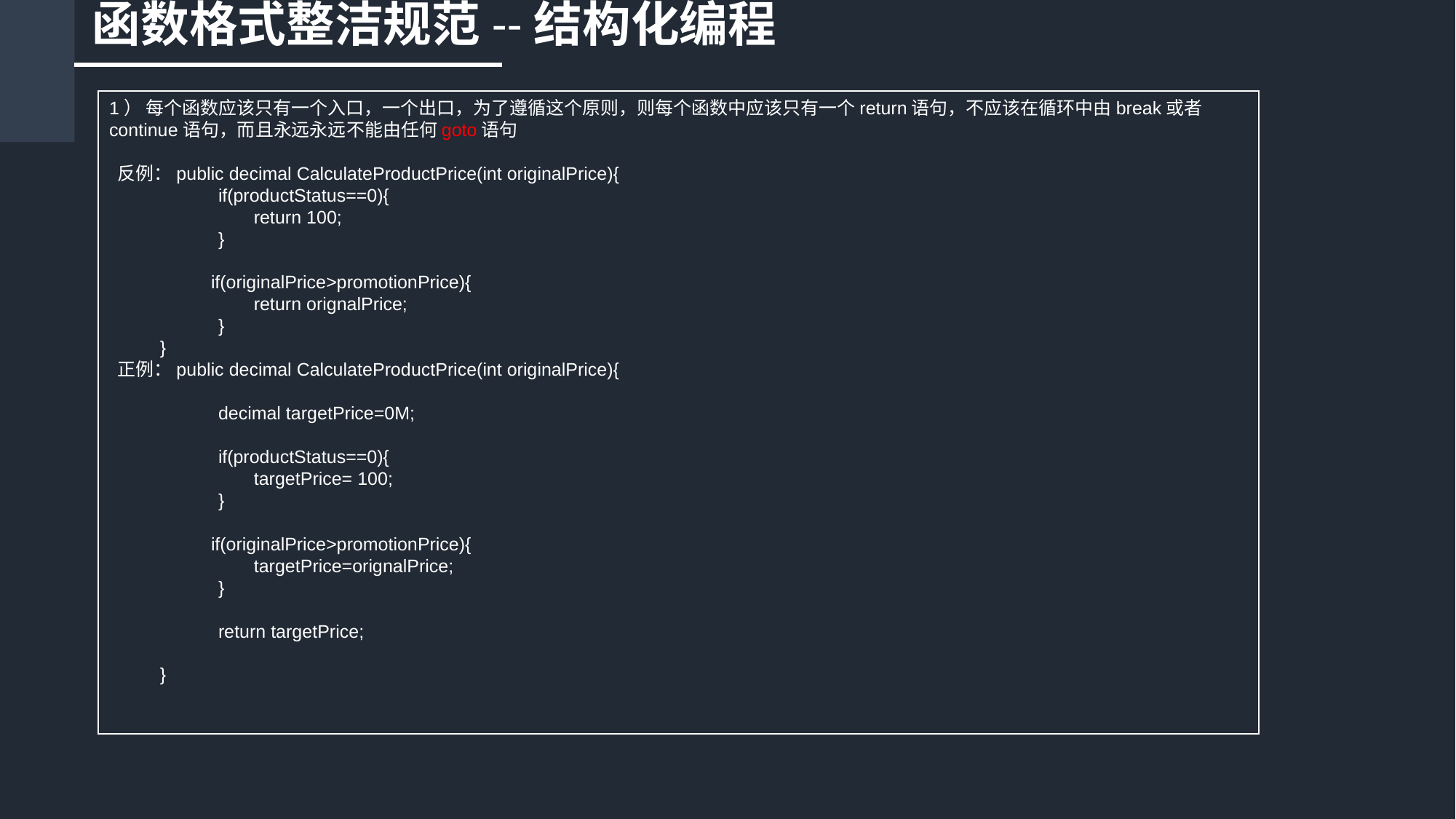

# 函数格式整洁规范--结构化编程
1） 每个函数应该只有一个入口，一个出口，为了遵循这个原则，则每个函数中应该只有一个return语句，不应该在循环中由break或者continue语句，而且永远永远不能由任何goto语句

 反例：public decimal CalculateProductPrice(int originalPrice){
	if(productStatus==0){
	       return 100;
	}

                    if(originalPrice>promotionPrice){
	       return orignalPrice;
	}
          }
 正例：public decimal CalculateProductPrice(int originalPrice){

	decimal targetPrice=0M;

	if(productStatus==0){
	       targetPrice= 100;
	}

                    if(originalPrice>promotionPrice){
	       targetPrice=orignalPrice;
	}

	return targetPrice;

          }